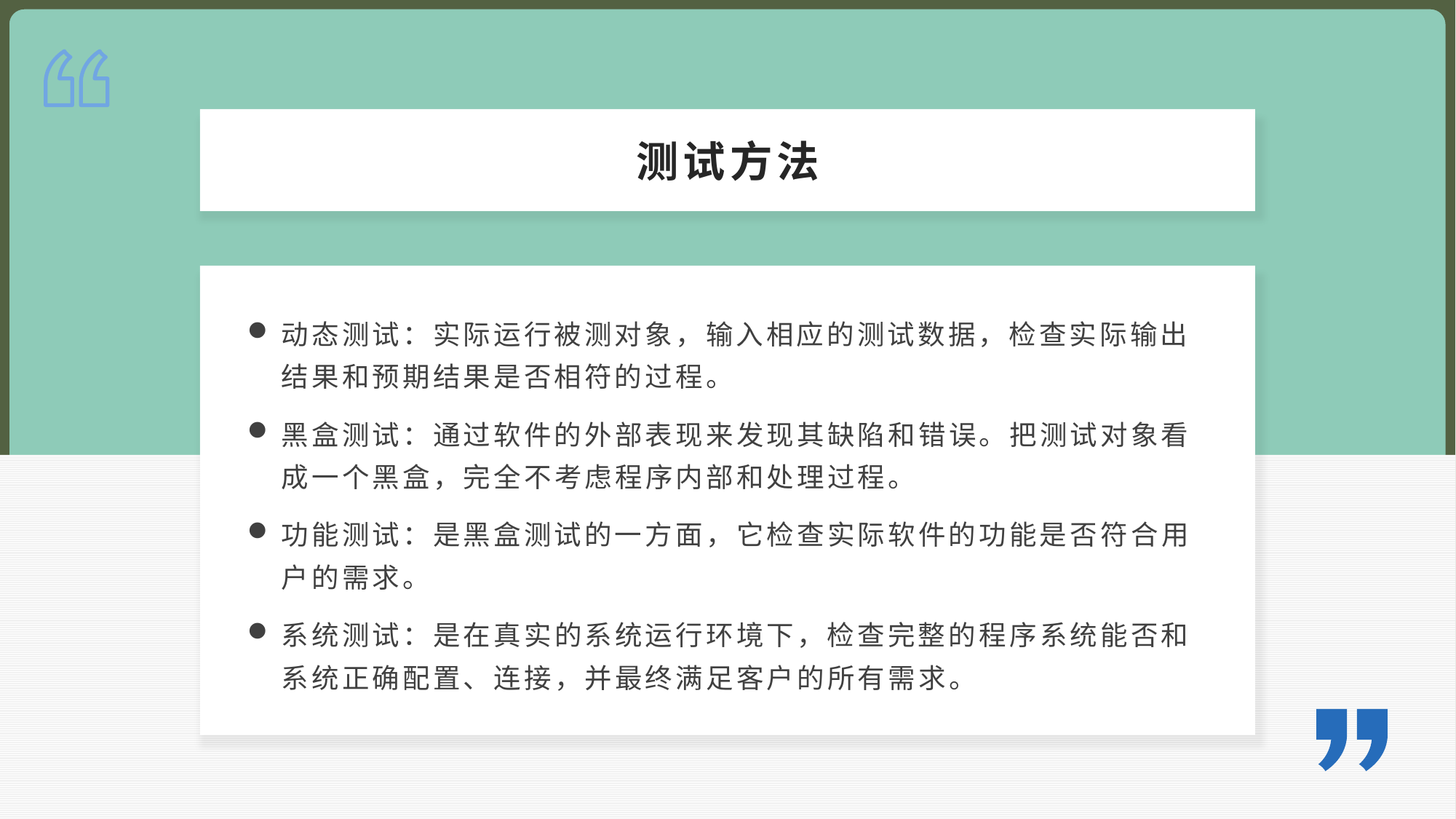

测试方法

动态测试：实际运行被测对象，输入相应的测试数据，检查实际输出结果和预期结果是否相符的过程。
黑盒测试：通过软件的外部表现来发现其缺陷和错误。把测试对象看成一个黑盒，完全不考虑程序内部和处理过程。
功能测试：是黑盒测试的一方面，它检查实际软件的功能是否符合用户的需求。
系统测试：是在真实的系统运行环境下，检查完整的程序系统能否和系统正确配置、连接，并最终满足客户的所有需求。